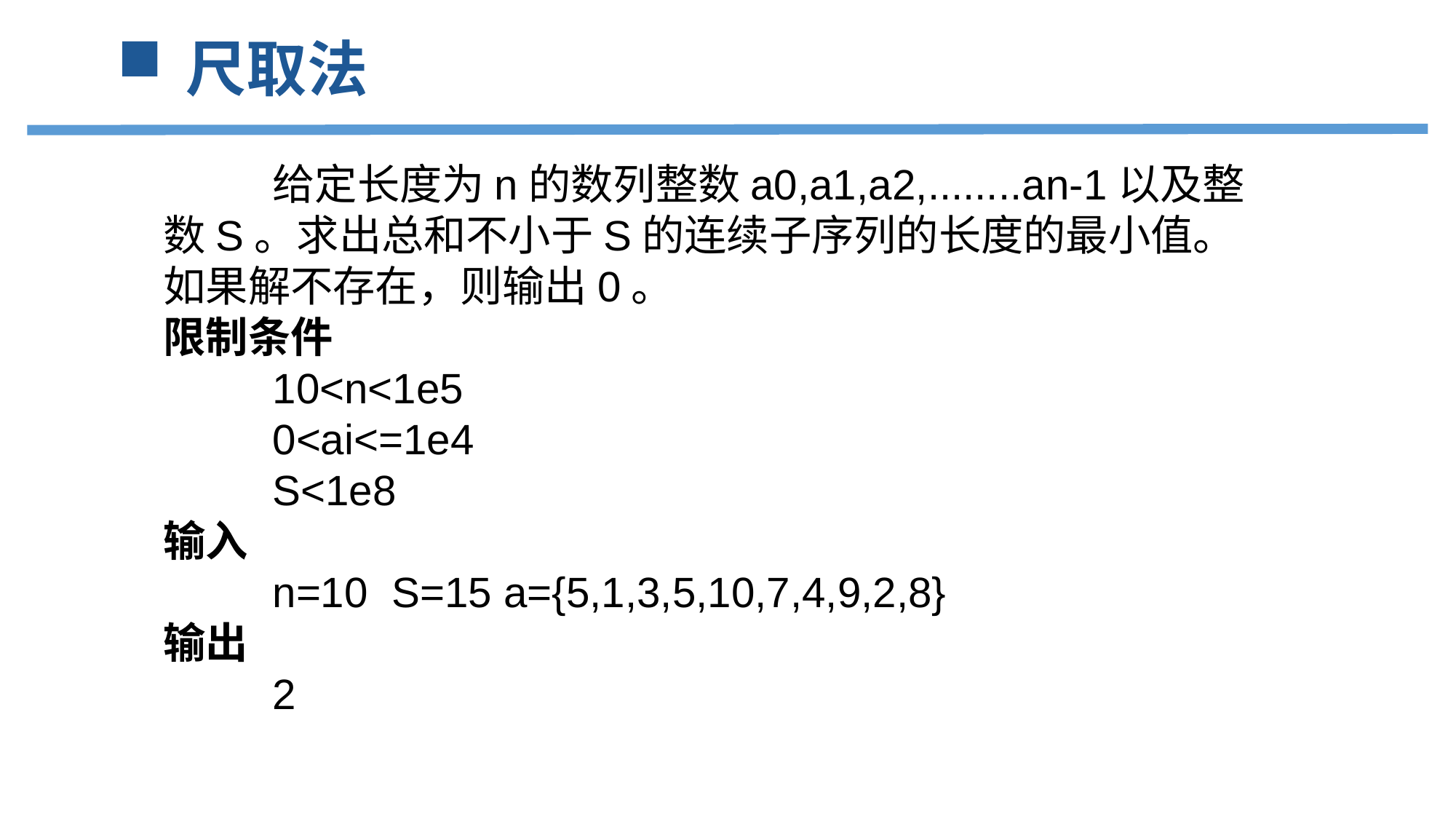

尺取法
	给定长度为n的数列整数a0,a1,a2,........an-1以及整数S。求出总和不小于S的连续子序列的长度的最小值。如果解不存在，则输出0。
限制条件
	10<n<1e5
	0<ai<=1e4
	S<1e8
输入
	n=10  S=15 a={5,1,3,5,10,7,4,9,2,8}
输出
	2